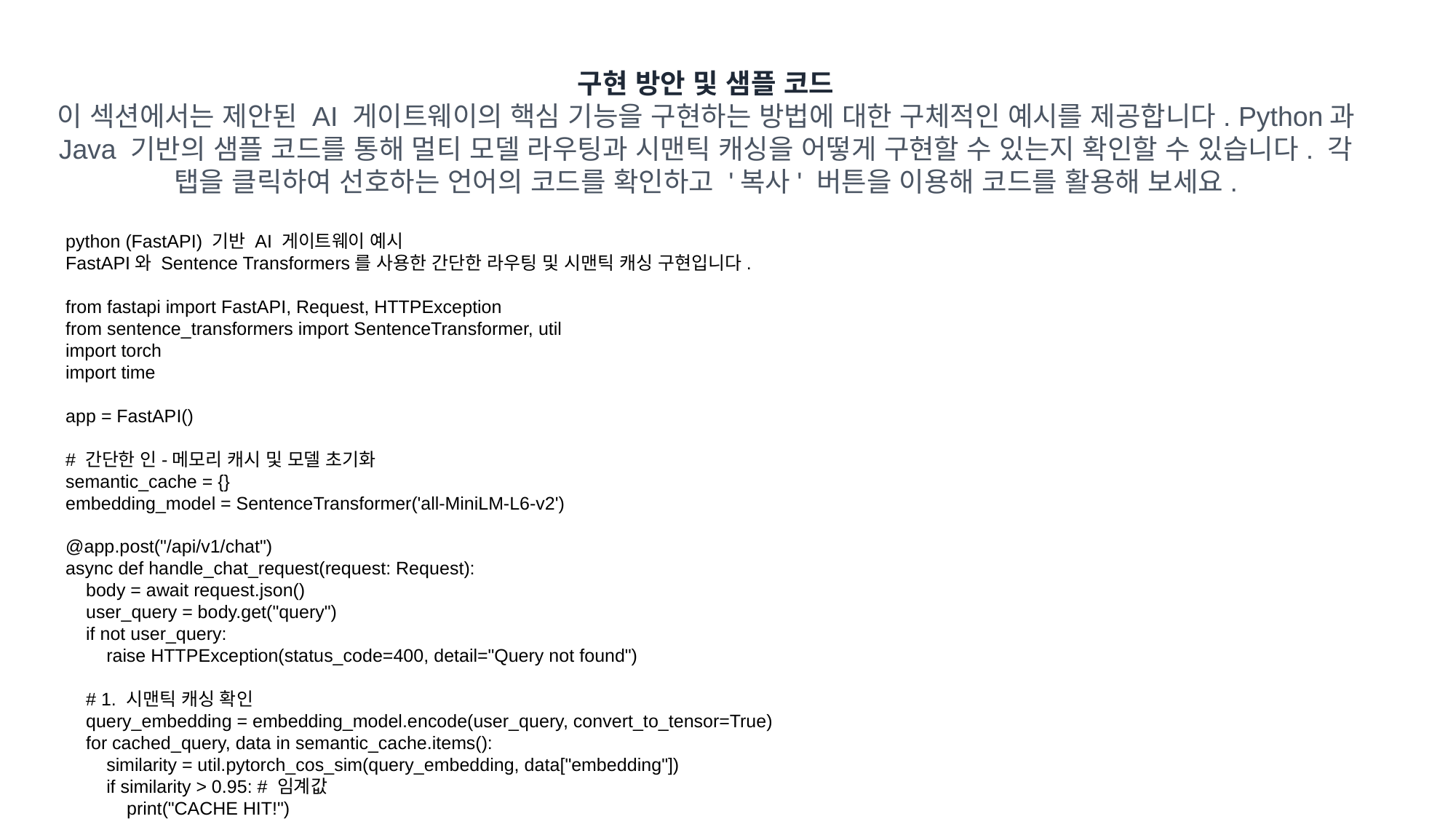

구현 방안 및 샘플 코드
이 섹션에서는 제안된 AI 게이트웨이의 핵심 기능을 구현하는 방법에 대한 구체적인 예시를 제공합니다. Python과 Java 기반의 샘플 코드를 통해 멀티 모델 라우팅과 시맨틱 캐싱을 어떻게 구현할 수 있는지 확인할 수 있습니다. 각 탭을 클릭하여 선호하는 언어의 코드를 확인하고 '복사' 버튼을 이용해 코드를 활용해 보세요.
python (FastAPI) 기반 AI 게이트웨이 예시
FastAPI와 Sentence Transformers를 사용한 간단한 라우팅 및 시맨틱 캐싱 구현입니다.

from fastapi import FastAPI, Request, HTTPException
from sentence_transformers import SentenceTransformer, util
import torch
import time

app = FastAPI()

# 간단한 인-메모리 캐시 및 모델 초기화
semantic_cache = {}
embedding_model = SentenceTransformer('all-MiniLM-L6-v2')

@app.post("/api/v1/chat")
async def handle_chat_request(request: Request):
    body = await request.json()
    user_query = body.get("query")
    if not user_query:
        raise HTTPException(status_code=400, detail="Query not found")

    # 1. 시맨틱 캐싱 확인
    query_embedding = embedding_model.encode(user_query, convert_to_tensor=True)
    for cached_query, data in semantic_cache.items():
        similarity = util.pytorch_cos_sim(query_embedding, data["embedding"])
        if similarity > 0.95: # 임계값
            print("CACHE HIT!")
            return {"source": "cache", "response": data["response"]}

    print("CACHE MISS!")

    # 2. 멀티 모델 라우팅
    if len(user_query.split()) > 50 or "?" not in user_query:
        # 복잡하거나 분석적인 쿼리는 고성능 모델로
        response = call_advanced_llm(user_query)
        model_used = "advanced_llm"
    else:
        # 간단한 쿼리는 빠른 모델로
        response = call_fast_llm(user_query)
        model_used = "fast_llm"

    # 3. 캐시 저장
    semantic_cache[user_query] = {
        "embedding": query_embedding,
        "response": response,
        "timestamp": time.time()
    }

    return {"source": model_used, "response": response}

def call_advanced_llm(query: str):
    # 외부 고성능 LLM API 호출 로직 (예: GPT-4)
    print(f"Calling ADVANCED LLM for: {query}")
    return f"Advanced model's detailed answer for '{query}'."

def call_fast_llm(query: str):
    # 외부 빠른 LLM API 호출 로직 (예: GPT-3.5)
    print(f"Calling FAST LLM for: {query}")
    return f"Fast model's quick answer for '{query}'."